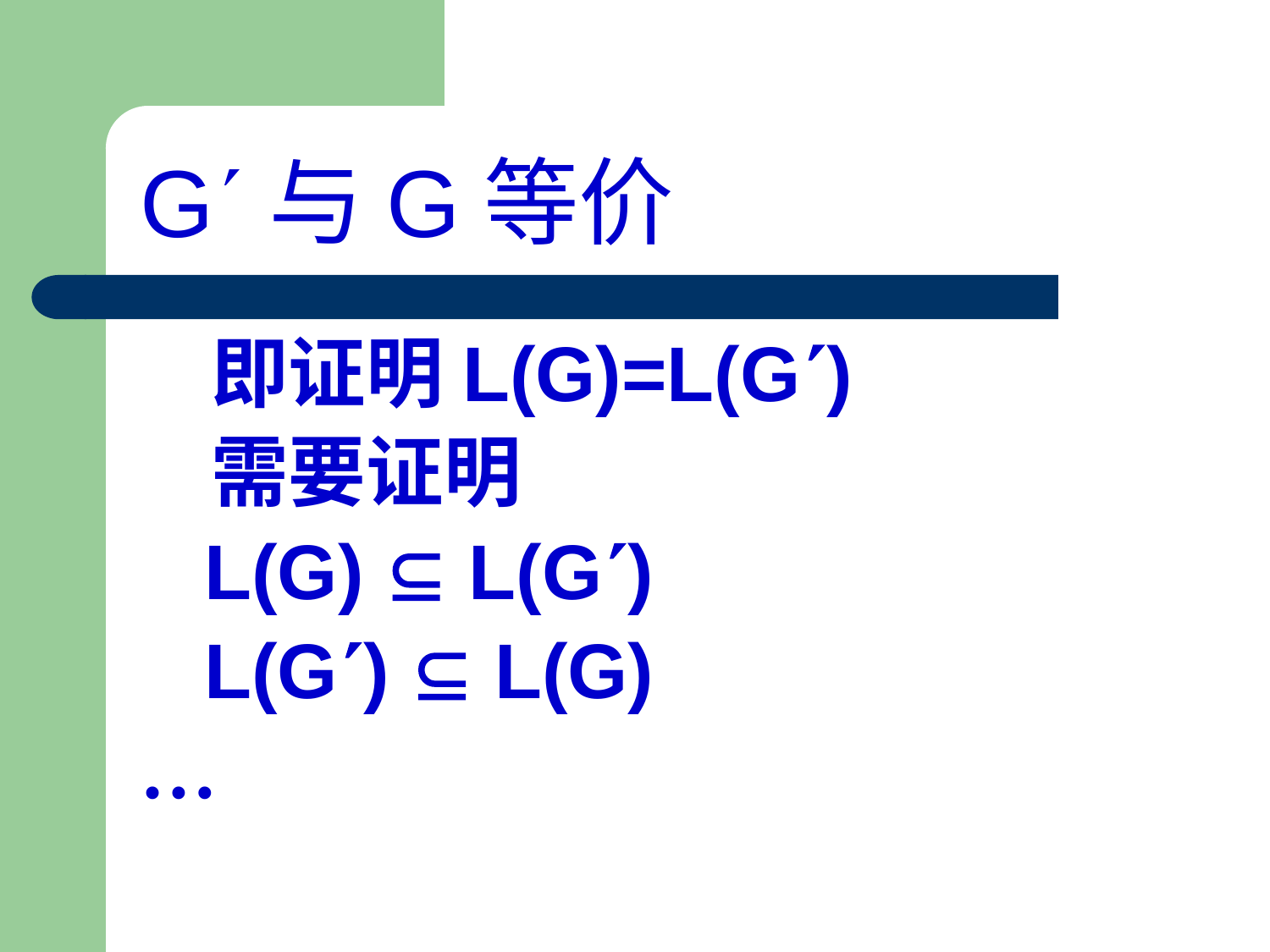

# G′与G等价
   即证明L(G)=L(G′)
   需要证明
   L(G) ⊆ L(G′)
   L(G′) ⊆ L(G)
…